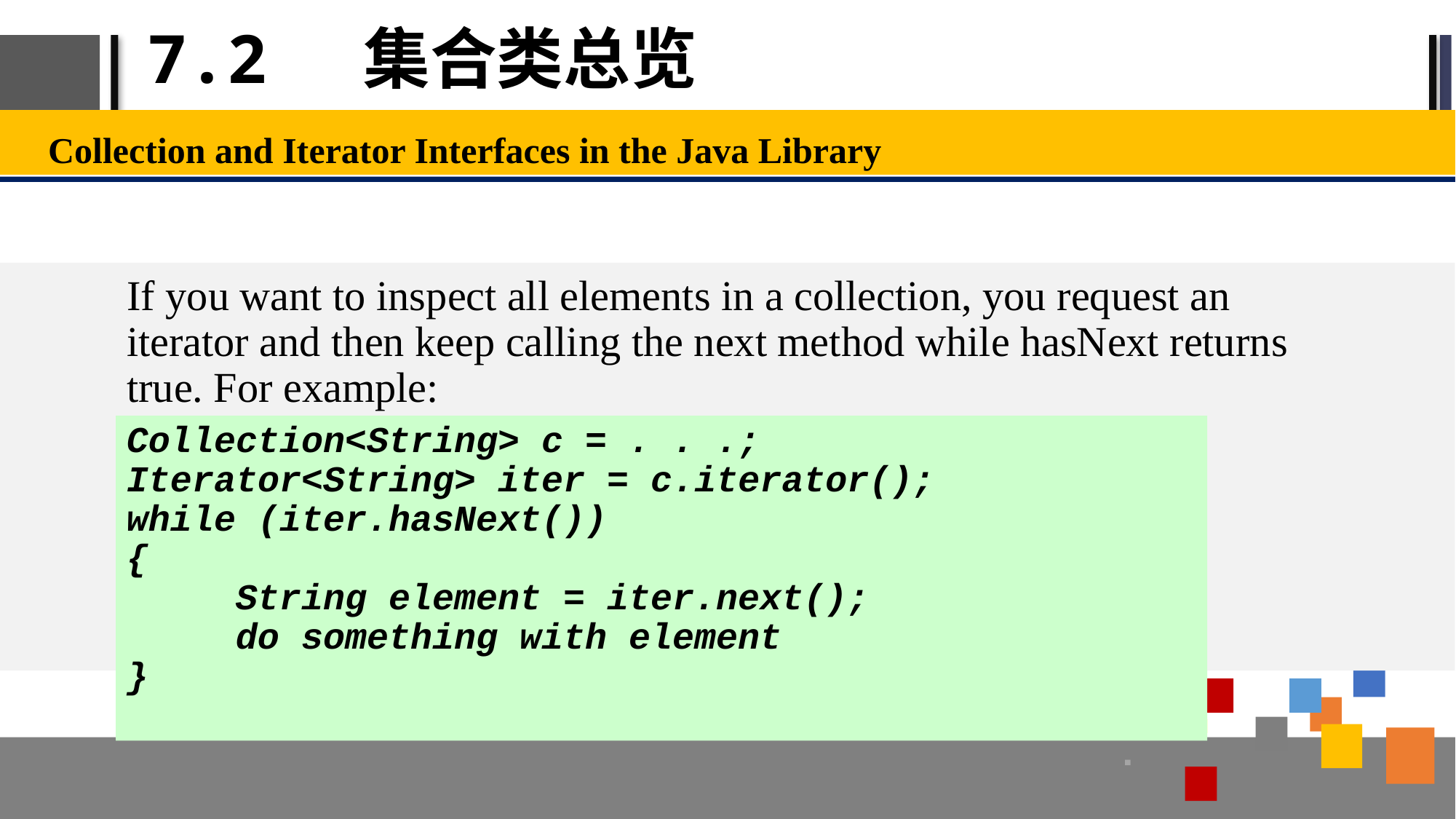

# 7.2  集合类总览

Collection and Iterator Interfaces in the Java Library

If you want to inspect all elements in a collection, you request an iterator and then keep calling the next method while hasNext returns true. For example:
Collection<String> c = . . .;
Iterator<String> iter = c.iterator();
while (iter.hasNext())
{
	String element = iter.next();
	do something with element
}